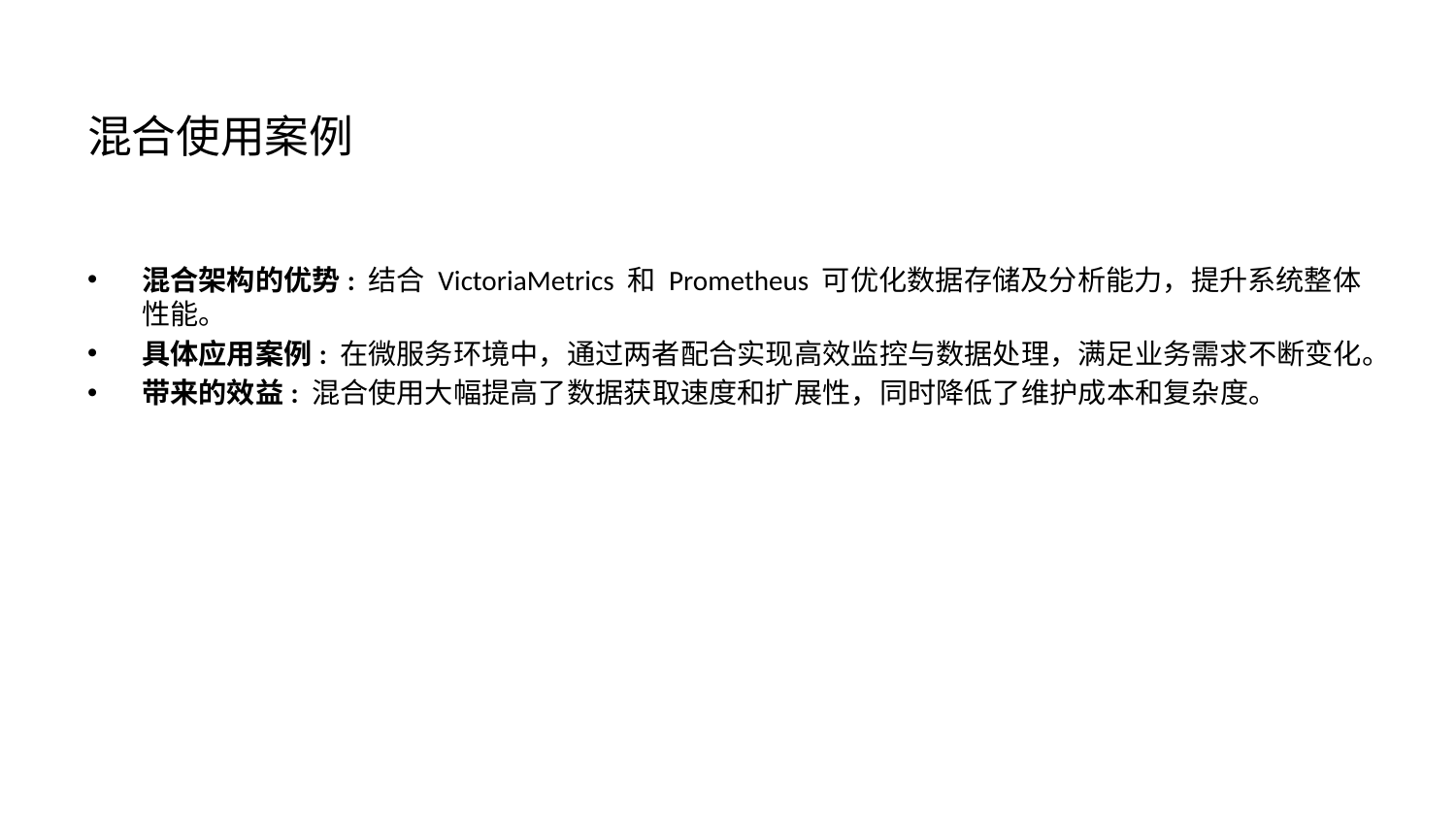

# 混合使用案例
混合架构的优势: 结合 VictoriaMetrics 和 Prometheus 可优化数据存储及分析能力，提升系统整体性能。
具体应用案例: 在微服务环境中，通过两者配合实现高效监控与数据处理，满足业务需求不断变化。
带来的效益: 混合使用大幅提高了数据获取速度和扩展性，同时降低了维护成本和复杂度。